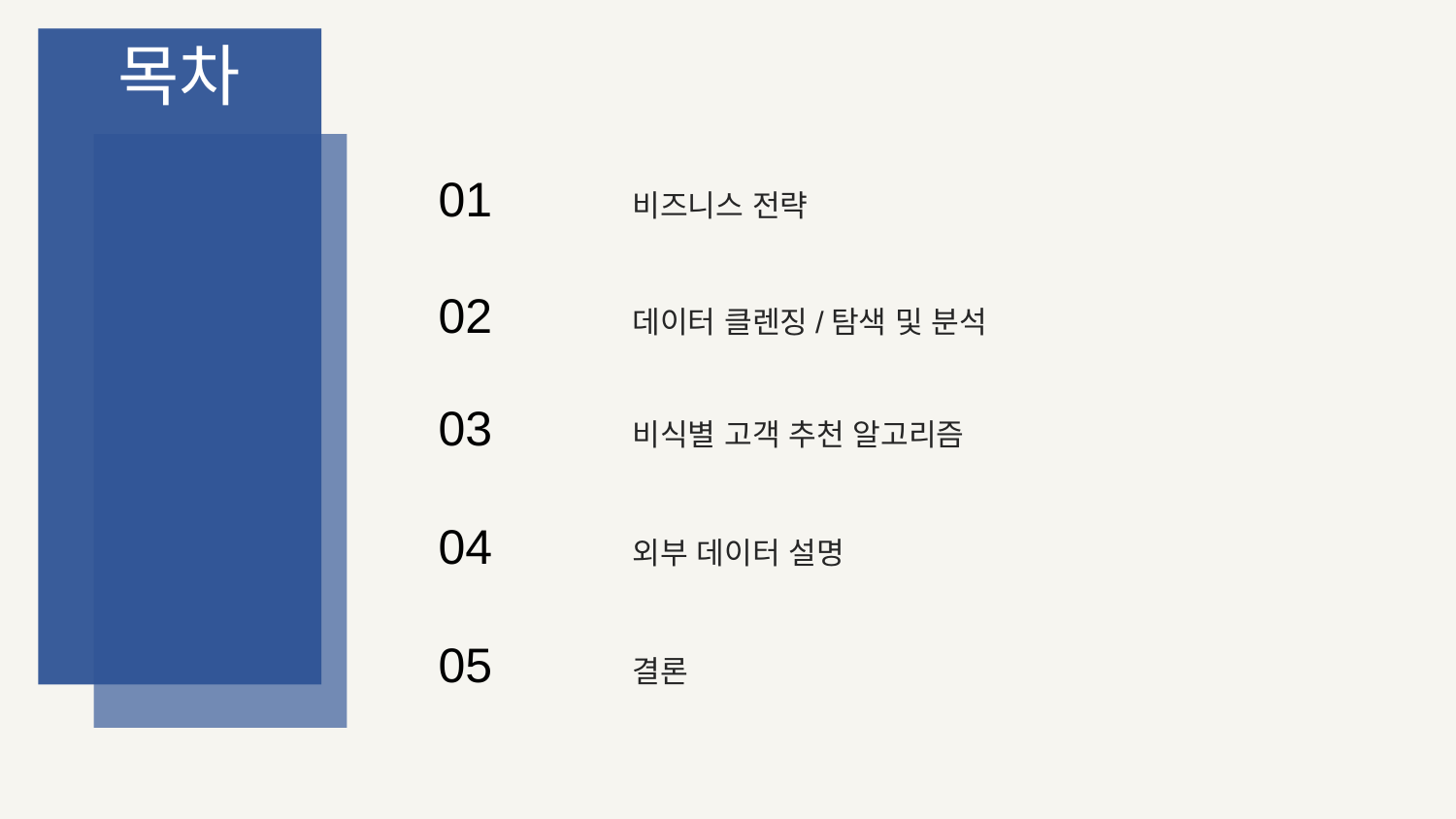

목차

01
비즈니스 전략
02
데이터 클렌징/탐색 및 분석

03
비식별 고객 추천 알고리즘
04
외부 데이터 설명
05
결론